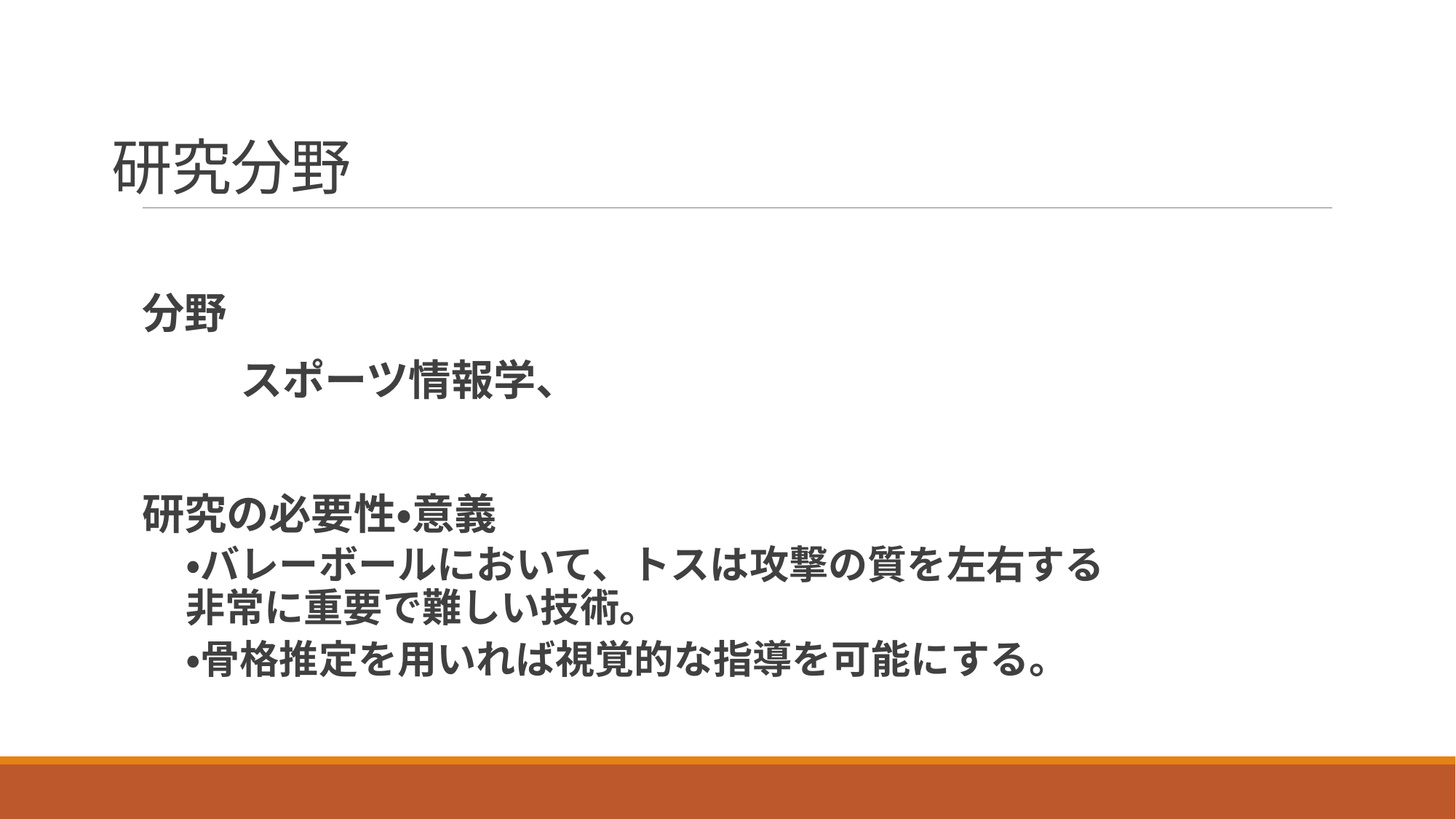

# 研究分野
分野
	スポーツ情報学、

研究の必要性・意義
・バレーボールにおいて、トスは攻撃の質を左右する非常に重要で難しい技術。
・骨格推定を用いれば視覚的な指導を可能にする。